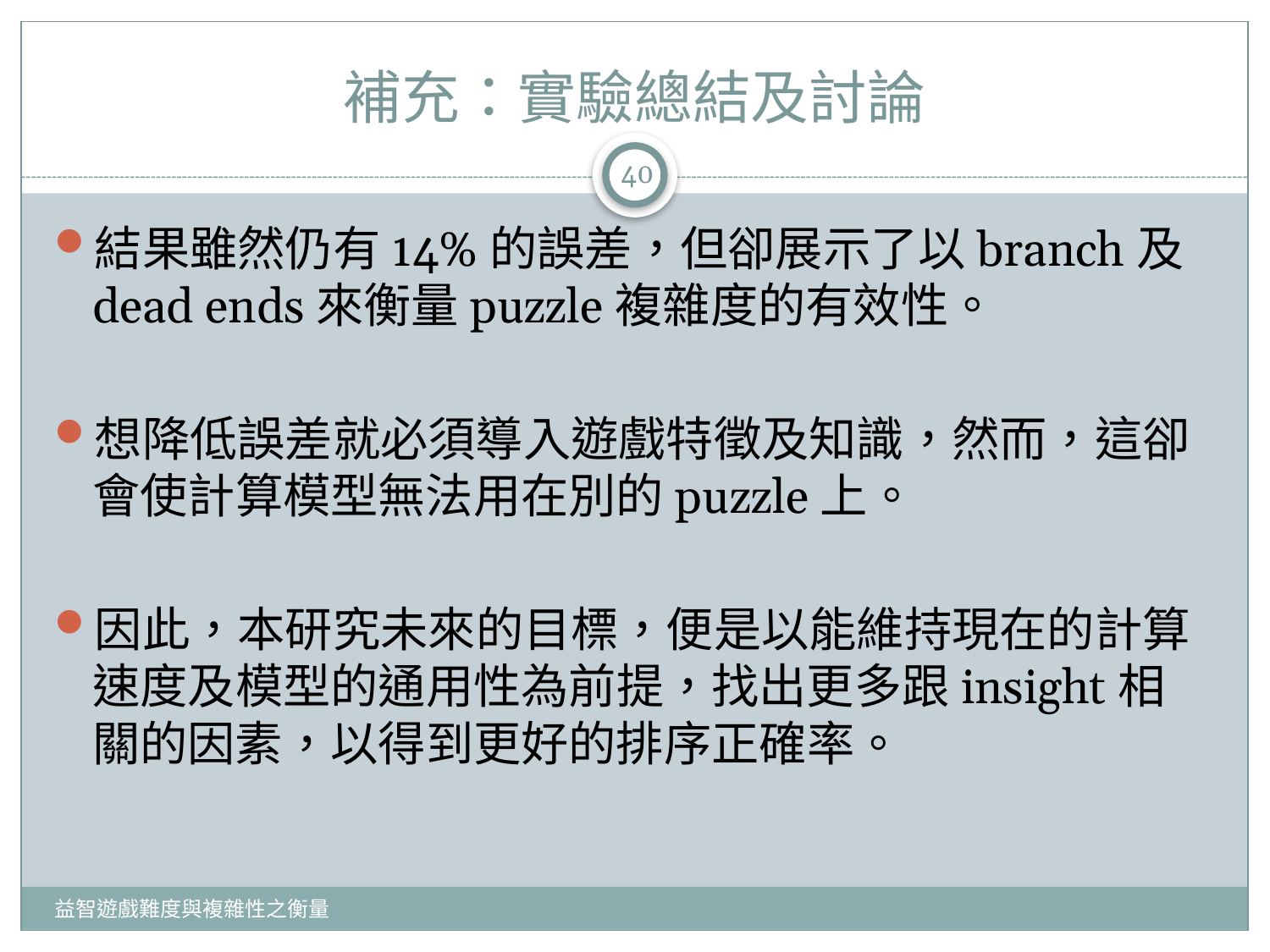

# 補充：實驗總結及討論
40
結果雖然仍有14%的誤差，但卻展示了以branch及dead ends來衡量puzzle複雜度的有效性。

想降低誤差就必須導入遊戲特徵及知識，然而，這卻會使計算模型無法用在別的puzzle上。

因此，本研究未來的目標，便是以能維持現在的計算速度及模型的通用性為前提，找出更多跟insight相關的因素，以得到更好的排序正確率。
益智遊戲難度與複雜性之衡量